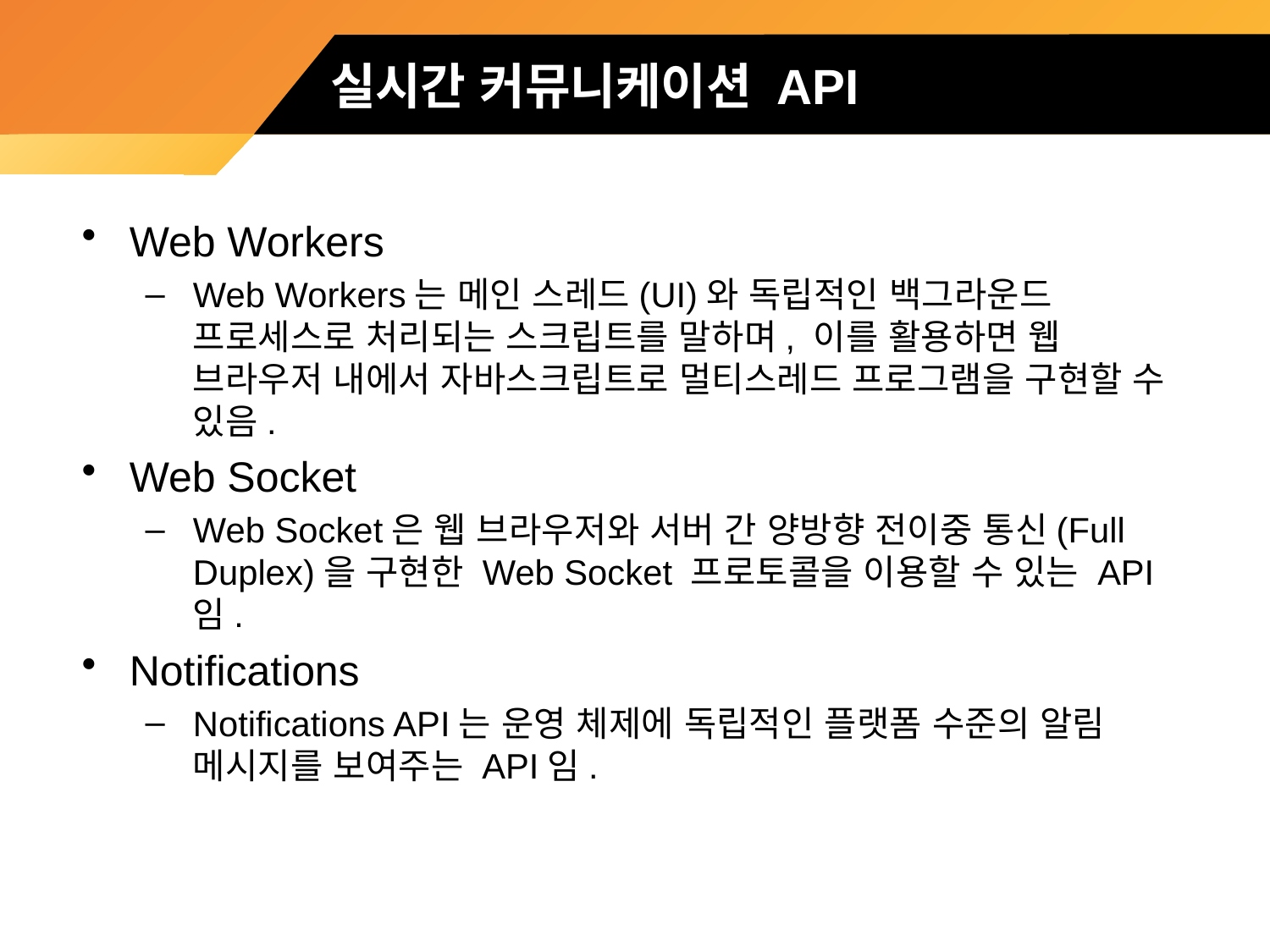

# 실시간 커뮤니케이션 API
Web Workers
Web Workers는 메인 스레드(UI)와 독립적인 백그라운드 프로세스로 처리되는 스크립트를 말하며, 이를 활용하면 웹 브라우저 내에서 자바스크립트로 멀티스레드 프로그램을 구현할 수 있음.
Web Socket
Web Socket은 웹 브라우저와 서버 간 양방향 전이중 통신(Full Duplex)을 구현한 Web Socket 프로토콜을 이용할 수 있는 API임.
Notifications
Notifications API는 운영 체제에 독립적인 플랫폼 수준의 알림 메시지를 보여주는 API임.